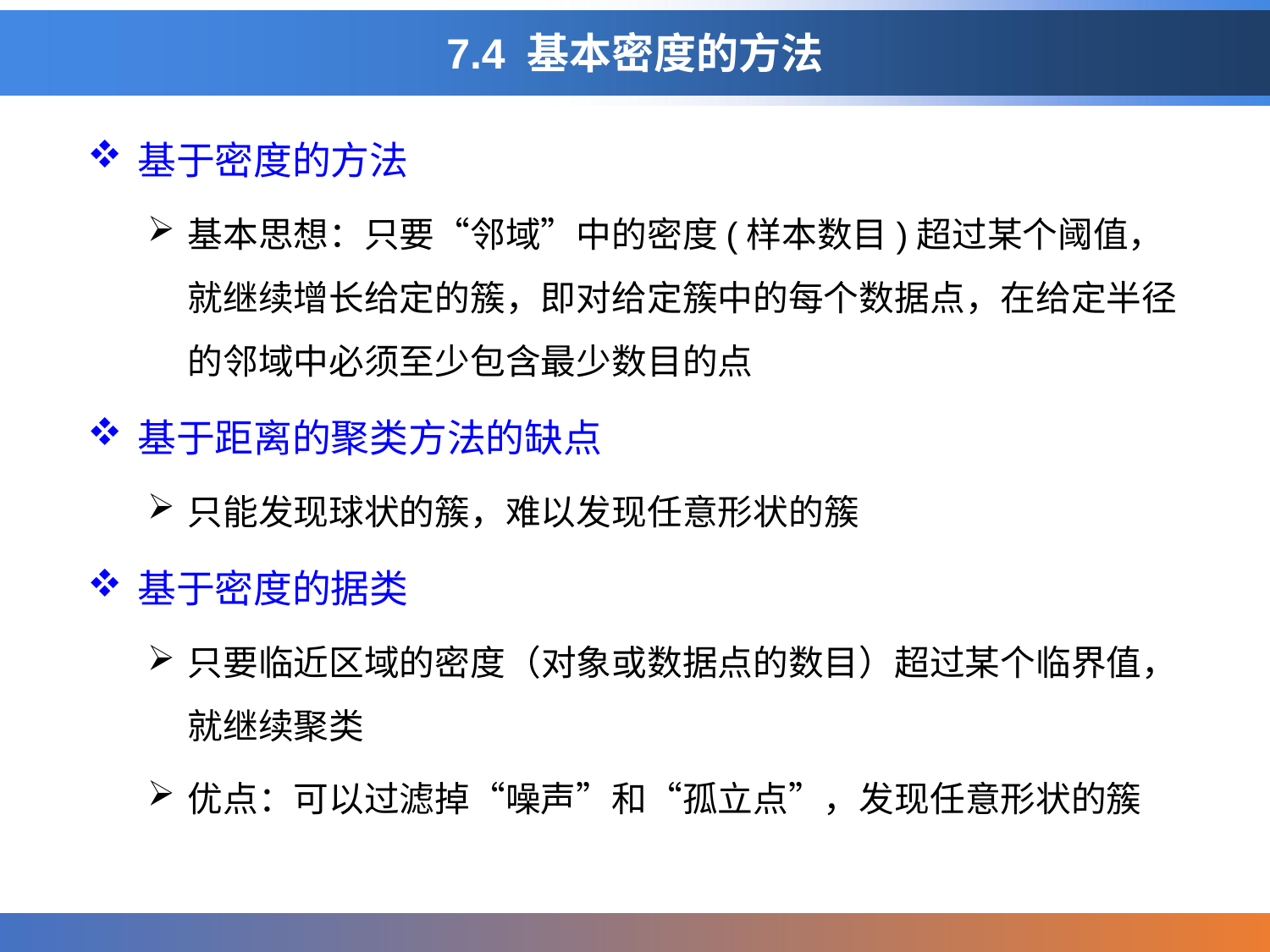

# 7.4 基本密度的方法
基于密度的方法
基本思想：只要“邻域”中的密度(样本数目)超过某个阈值，就继续增长给定的簇，即对给定簇中的每个数据点，在给定半径的邻域中必须至少包含最少数目的点
基于距离的聚类方法的缺点
只能发现球状的簇，难以发现任意形状的簇
基于密度的据类
只要临近区域的密度（对象或数据点的数目）超过某个临界值，就继续聚类
优点：可以过滤掉“噪声”和“孤立点”，发现任意形状的簇